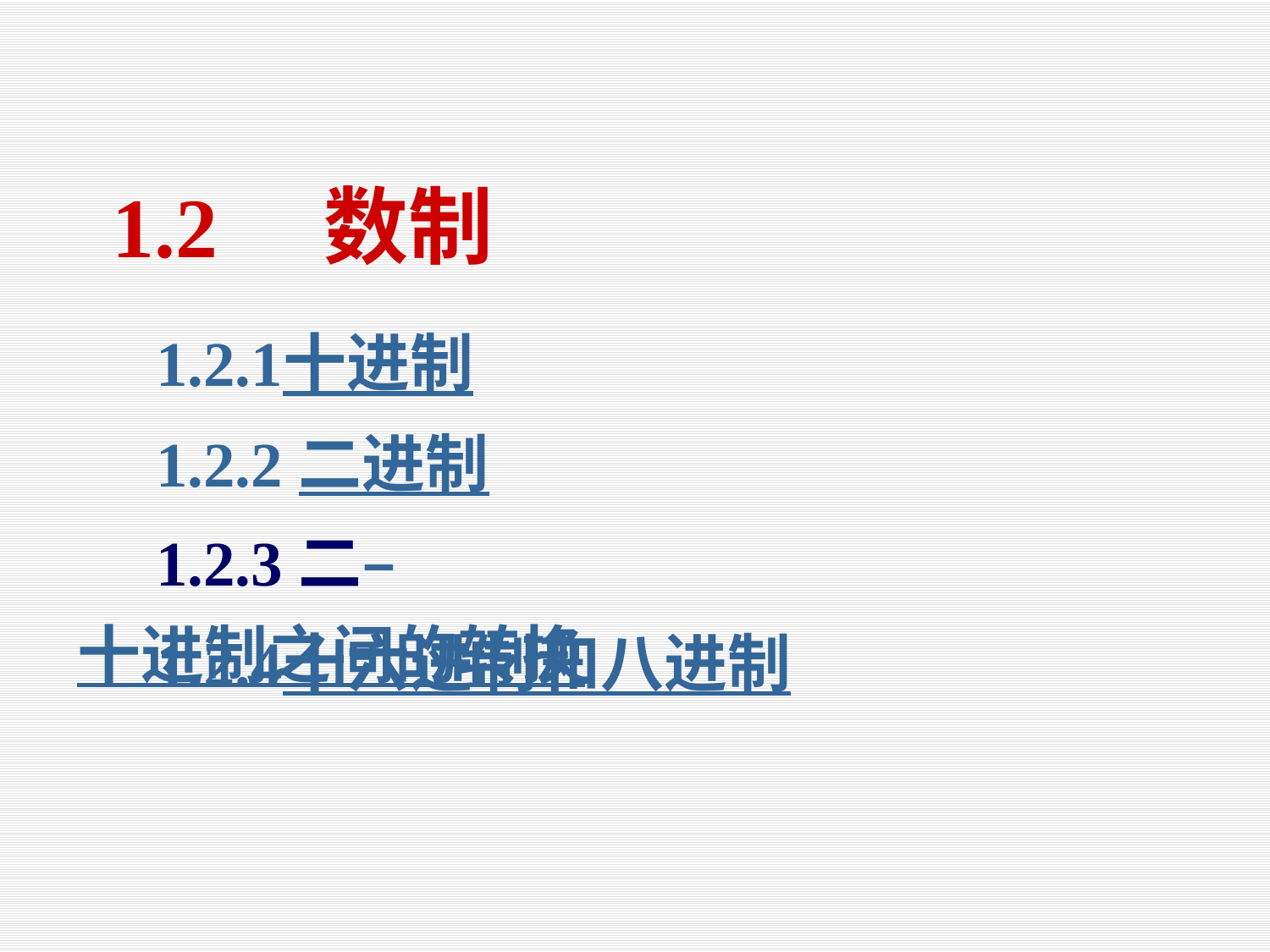

1.2　数制
　1.2.1十进制
　1.2.2 二进制
　1.2.3 二–十进制之间的转换
　1.2.4十六进制和八进制